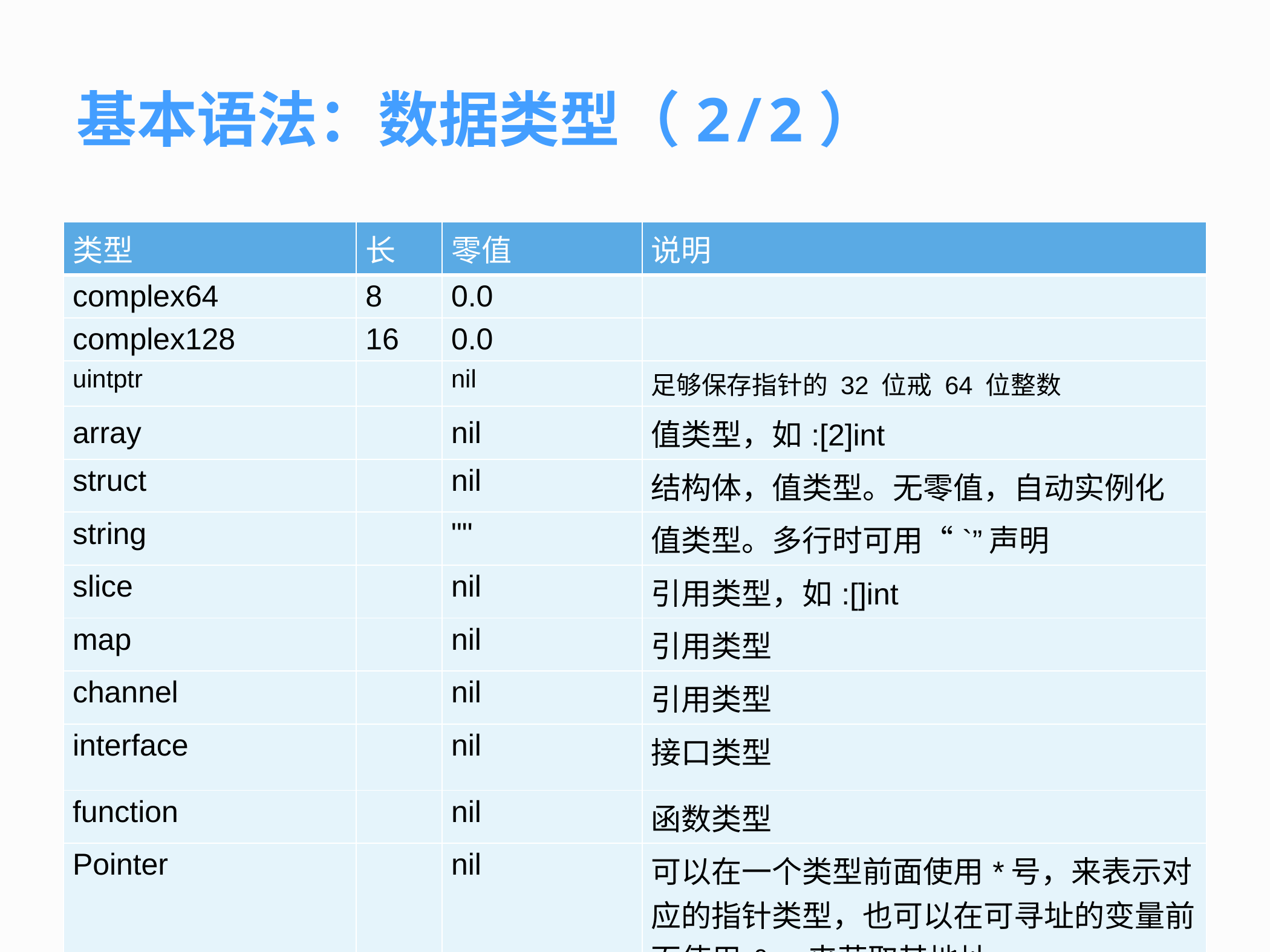

# 基本语法：数据类型（2/2）
| 类型 | 长 | 零值 | 说明 |
| --- | --- | --- | --- |
| complex64 | 8 | 0.0 |  |
| complex128 | 16 | 0.0 |  |
| uintptr |  | nil | 足够保存指针的 32 位戒 64 位整数 |
| array |  | nil | 值类型，如:[2]int |
| struct |  | nil | 结构体，值类型。无零值，自动实例化 |
| string |  | "" | 值类型。多行时可用“`”声明 |
| slice |  | nil | 引用类型，如:[]int |
| map |  | nil | 引用类型 |
| channel |  | nil | 引用类型 |
| interface |  | nil | 接口类型 |
| function |  | nil | 函数类型 |
| Pointer |  | nil | 可以在一个类型前面使用\*号，来表示对应的指针类型，也可以在可寻址的变量前面使用&，来获取其地址。 |